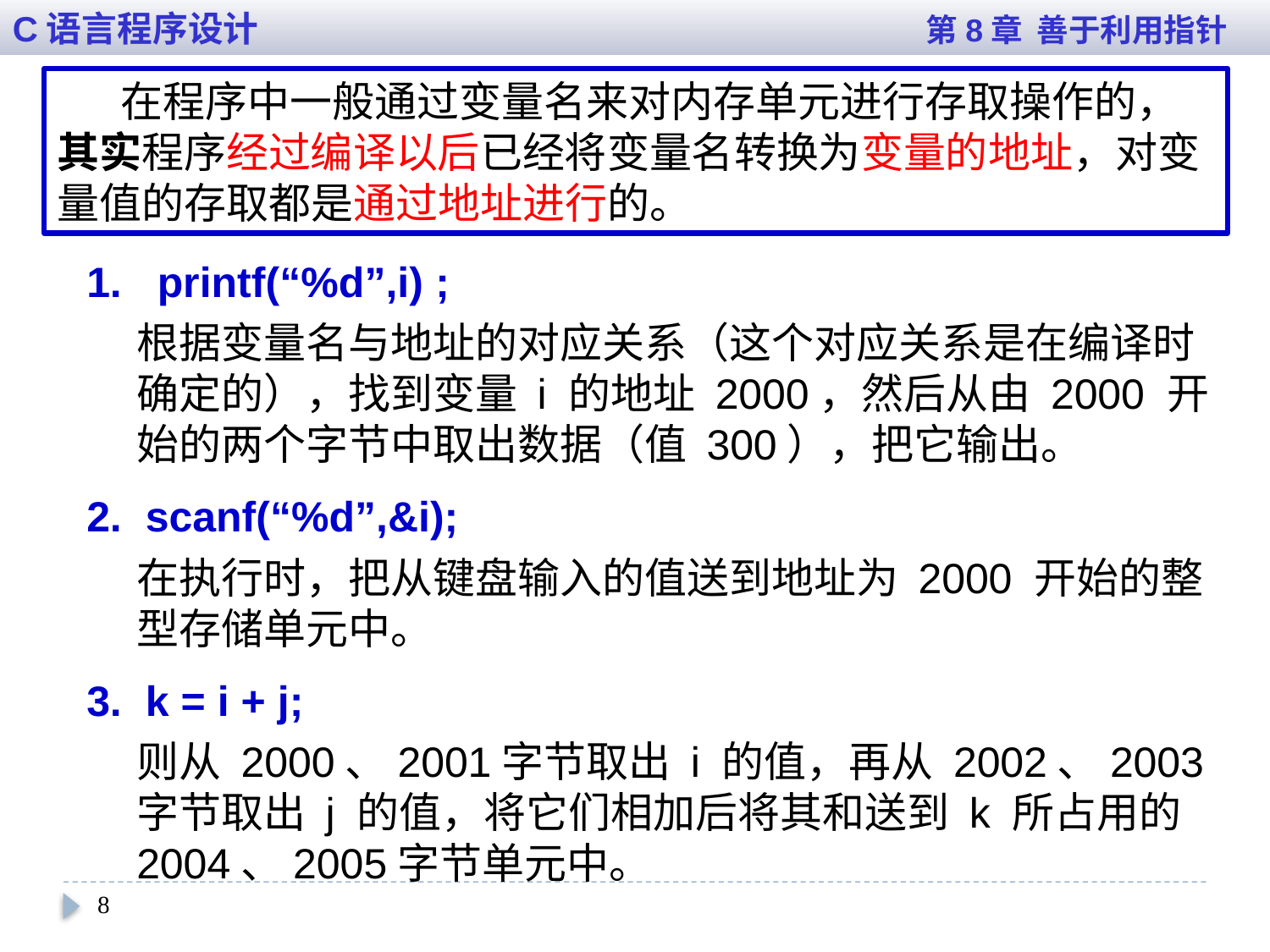

C语言程序设计                                                                                   第8章  善于利用指针
在程序中一般通过变量名来对内存单元进行存取操作的，其实程序经过编译以后已经将变量名转换为变量的地址，对变量值的存取都是通过地址进行的。
1.   printf(“%d”,i) ;
根据变量名与地址的对应关系（这个对应关系是在编译时确定的），找到变量 i 的地址 2000，然后从由 2000 开始的两个字节中取出数据（值 300），把它输出。
2.  scanf(“%d”,&i);
在执行时，把从键盘输入的值送到地址为 2000 开始的整型存储单元中。
3.  k = i + j;
则从 2000、2001字节取出 i 的值，再从 2002、2003字节取出 j 的值，将它们相加后将其和送到 k 所占用的 2004、2005字节单元中。
8